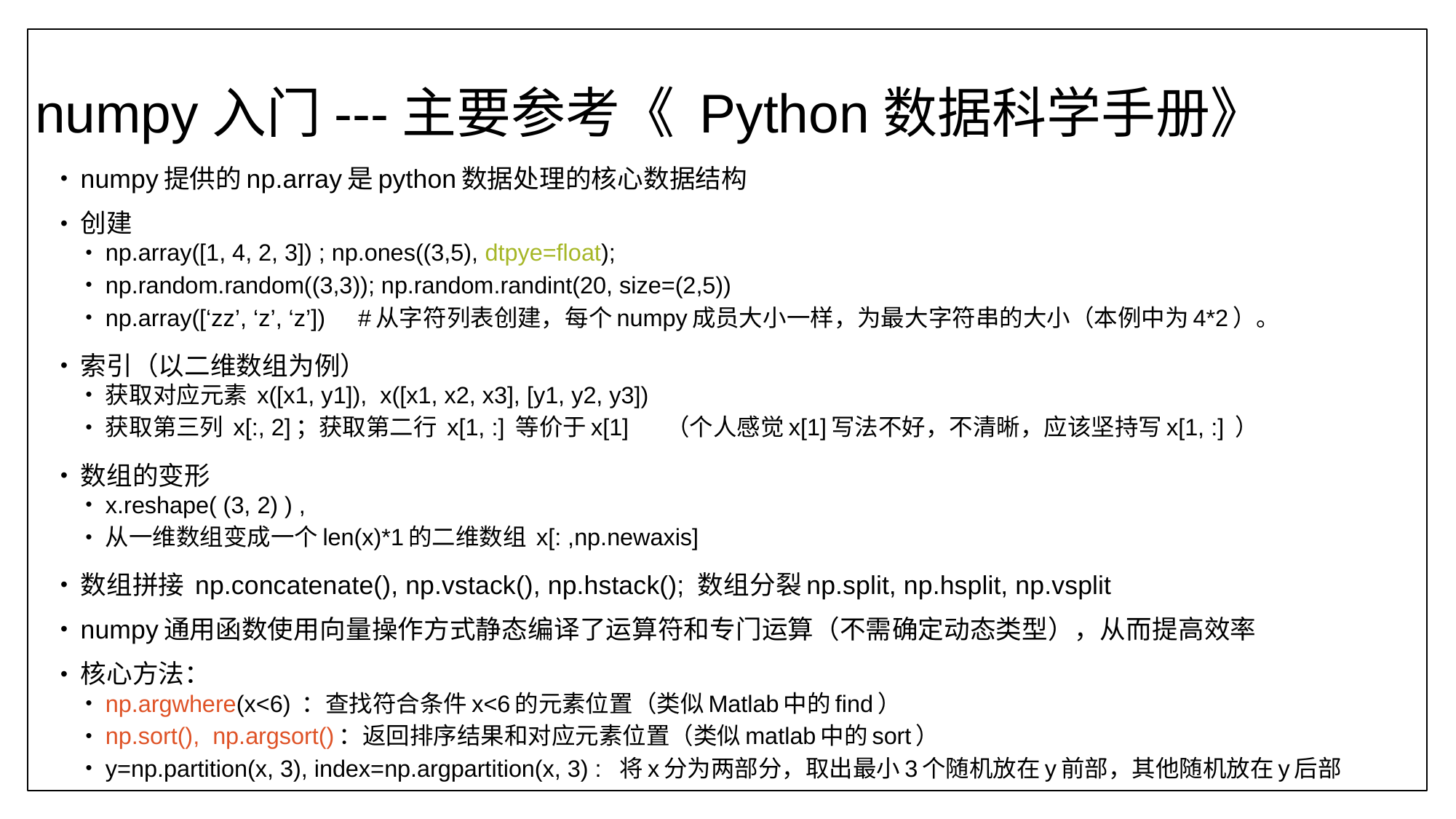

# numpy入门---主要参考《 Python数据科学手册》
numpy提供的np.array是python数据处理的核心数据结构
创建
np.array([1, 4, 2, 3]) ; np.ones((3,5), dtpye=float);
np.random.random((3,3)); np.random.randint(20, size=(2,5))
np.array([‘zz’, ‘z’, ‘z’])     #从字符列表创建，每个numpy成员大小一样，为最大字符串的大小（本例中为4*2）。
索引（以二维数组为例）
获取对应元素 x([x1, y1]),  x([x1, x2, x3], [y1, y2, y3])
获取第三列 x[:, 2]；获取第二行 x[1, :] 等价于x[1]     （个人感觉x[1]写法不好，不清晰，应该坚持写x[1, :] ）
数组的变形
x.reshape( (3, 2) ) ,
从一维数组变成一个len(x)*1的二维数组 x[: ,np.newaxis]
数组拼接 np.concatenate(), np.vstack(), np.hstack(); 数组分裂np.split, np.hsplit, np.vsplit
numpy通用函数使用向量操作方式静态编译了运算符和专门运算（不需确定动态类型），从而提高效率
核心方法：
np.argwhere(x<6) ：查找符合条件x<6的元素位置（类似Matlab中的find）
np.sort(),  np.argsort()：返回排序结果和对应元素位置（类似matlab中的sort）
y=np.partition(x, 3), index=np.argpartition(x, 3) :  将x分为两部分，取出最小3个随机放在y前部，其他随机放在y后部